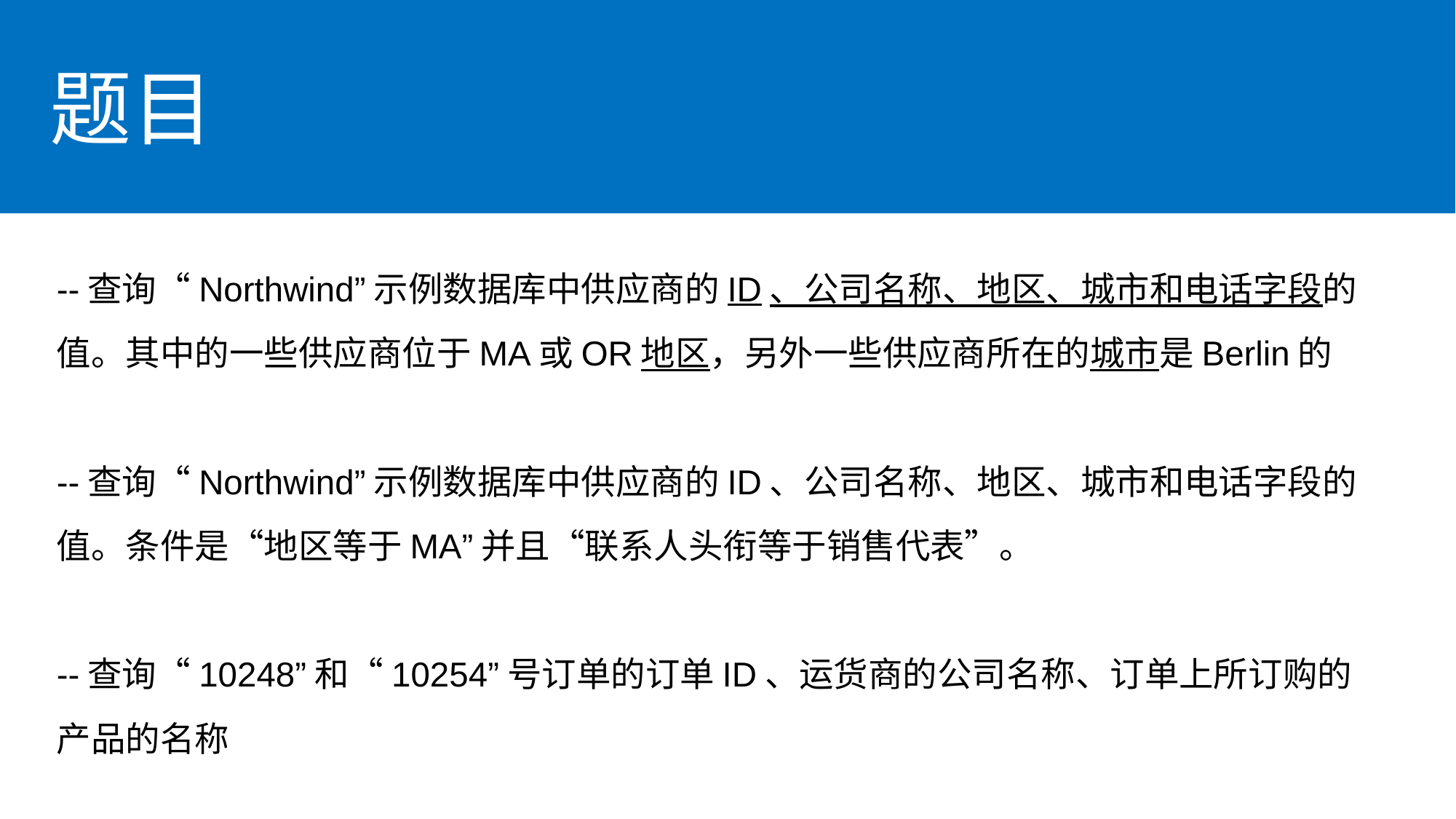

题目
--查询“Northwind”示例数据库中供应商的ID、公司名称、地区、城市和电话字段的值。其中的一些供应商位于MA或OR地区，另外一些供应商所在的城市是Berlin的

--查询“Northwind”示例数据库中供应商的ID、公司名称、地区、城市和电话字段的值。条件是“地区等于MA”并且“联系人头衔等于销售代表”。

--查询“10248”和“10254”号订单的订单ID、运货商的公司名称、订单上所订购的产品的名称